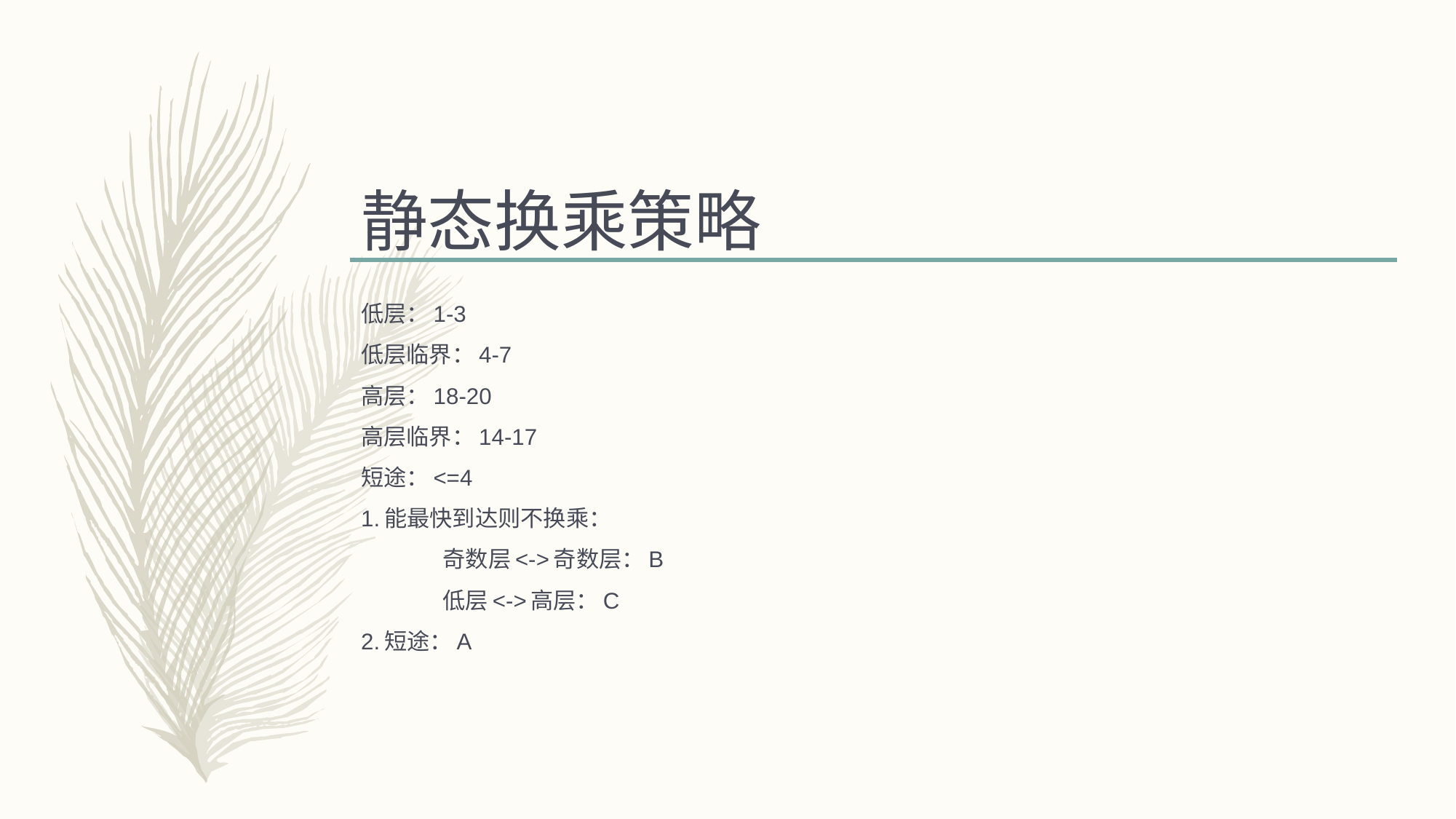

# 静态换乘策略
低层：1-3
低层临界：4-7
高层：18-20
高层临界：14-17
短途：<=4
1.能最快到达则不换乘：
	奇数层<->奇数层：B
	低层<->高层：C
2.短途：A